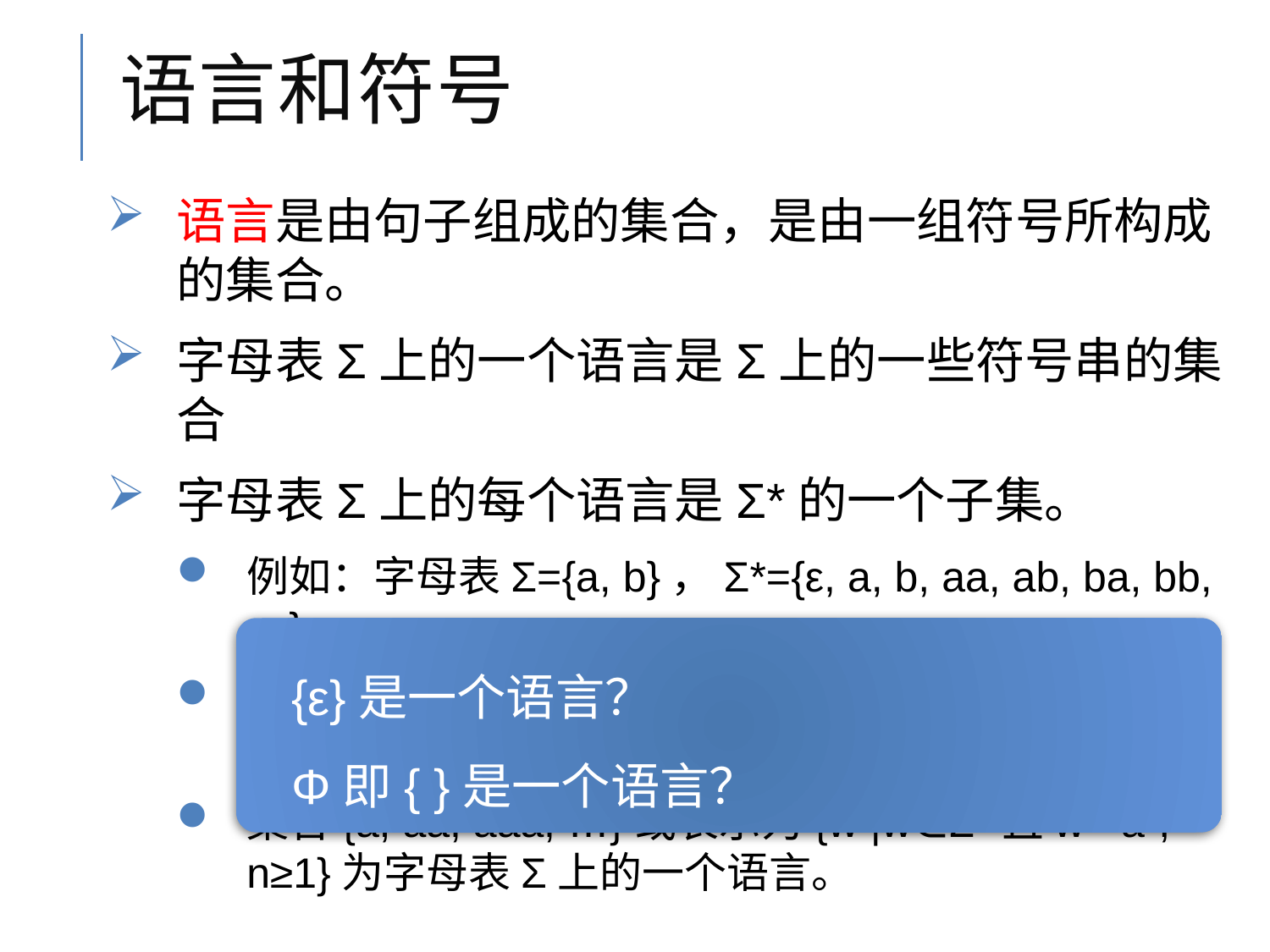

# 语言和符号
语言是由句子组成的集合，是由一组符号所构成的集合。
字母表Σ上的一个语言是Σ上的一些符号串的集合
字母表Σ上的每个语言是Σ*的一个子集。
例如：字母表Σ={a, b}，Σ*={ε, a, b, aa, ab, ba, bb, …}
集合{ab, aabb, aaabbb, …, anbn, …}或表示为{w |w∈Σ*且w= anbn, n≥1}为字母表Σ上的一个语言。
集合{a, aa, aaa, …}或表示为{w |w∈Σ*且w= an, n≥1}为字母表Σ上的一个语言。
{ε}是一个语言？
Φ即{ }是一个语言？
21